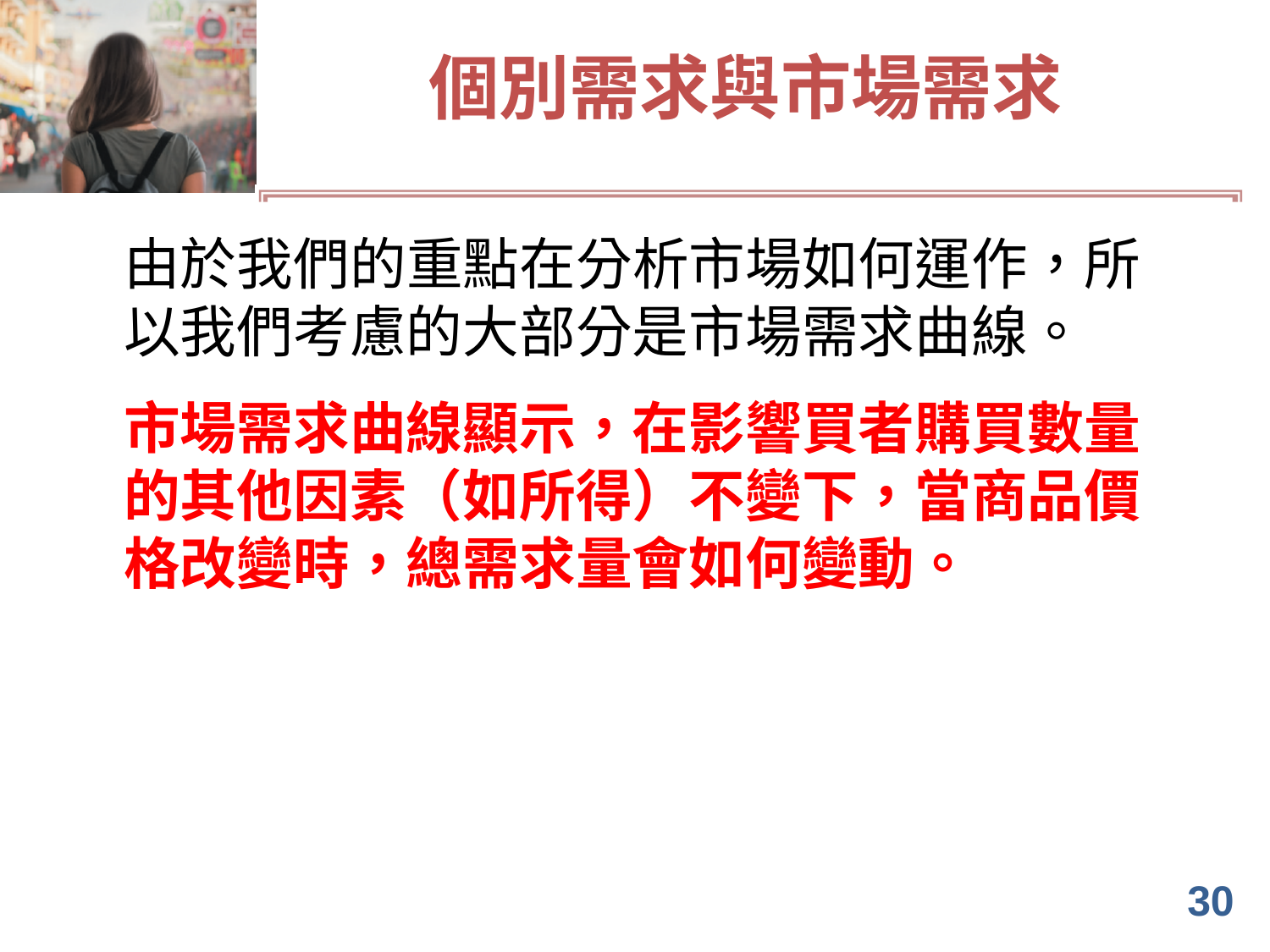

# 個別需求與市場需求
	由於我們的重點在分析市場如何運作，所以我們考慮的大部分是市場需求曲線。

	市場需求曲線顯示，在影響買者購買數量的其他因素（如所得）不變下，當商品價格改變時，總需求量會如何變動。
30